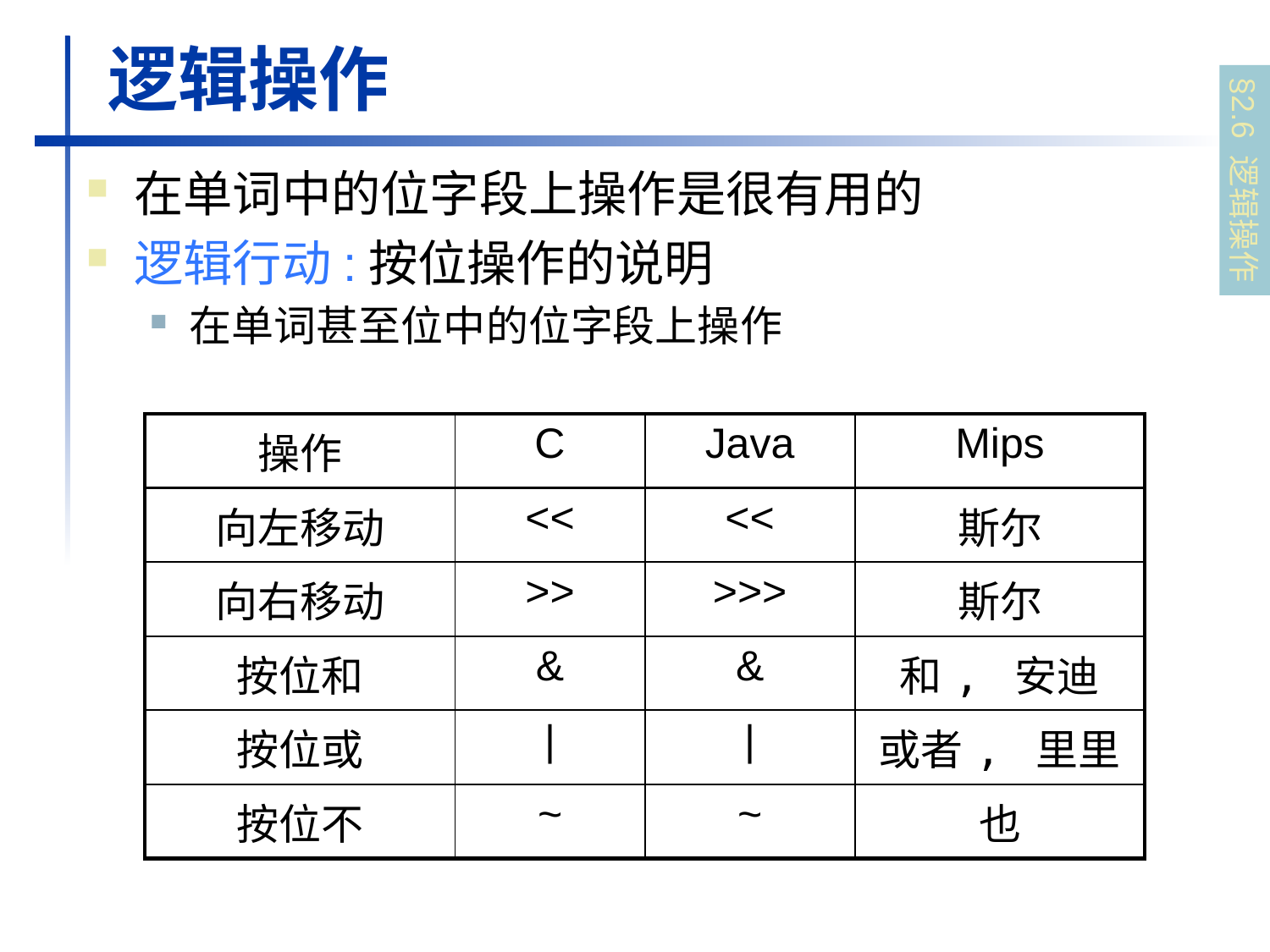

# 逻辑操作
§2.6 逻辑操作
在单词中的位字段上操作是很有用的
逻辑行动:按位操作的说明
在单词甚至位中的位字段上操作
| 操作 | C | Java | Mips |
| --- | --- | --- | --- |
| 向左移动 | << | << | 斯尔 |
| 向右移动 | >> | >>> | 斯尔 |
| 按位和 | & | & | 和, 安迪 |
| 按位或 | | | | | 或者, 里里 |
| 按位不 | ~ | ~ | 也 |